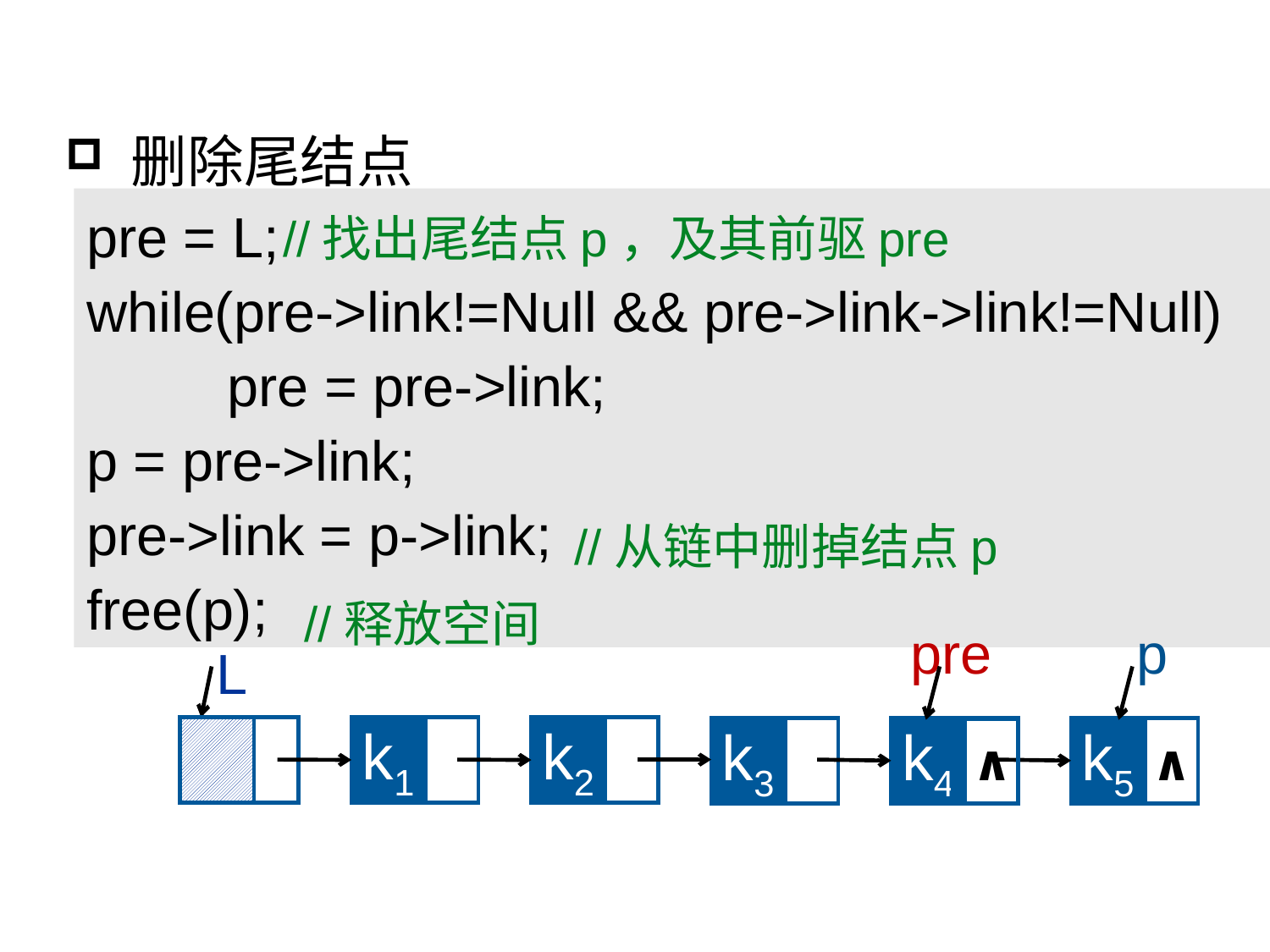

删除尾结点
pre = L;
while(pre->link!=Null && pre->link->link!=Null)
         pre = pre->link;
p = pre->link;
pre->link = p->link;
free(p);
//找出尾结点p，及其前驱pre
//从链中删掉结点p
//释放空间
pre
p
L

k1

k2

k3

k4

k5
 ∧
 ∧